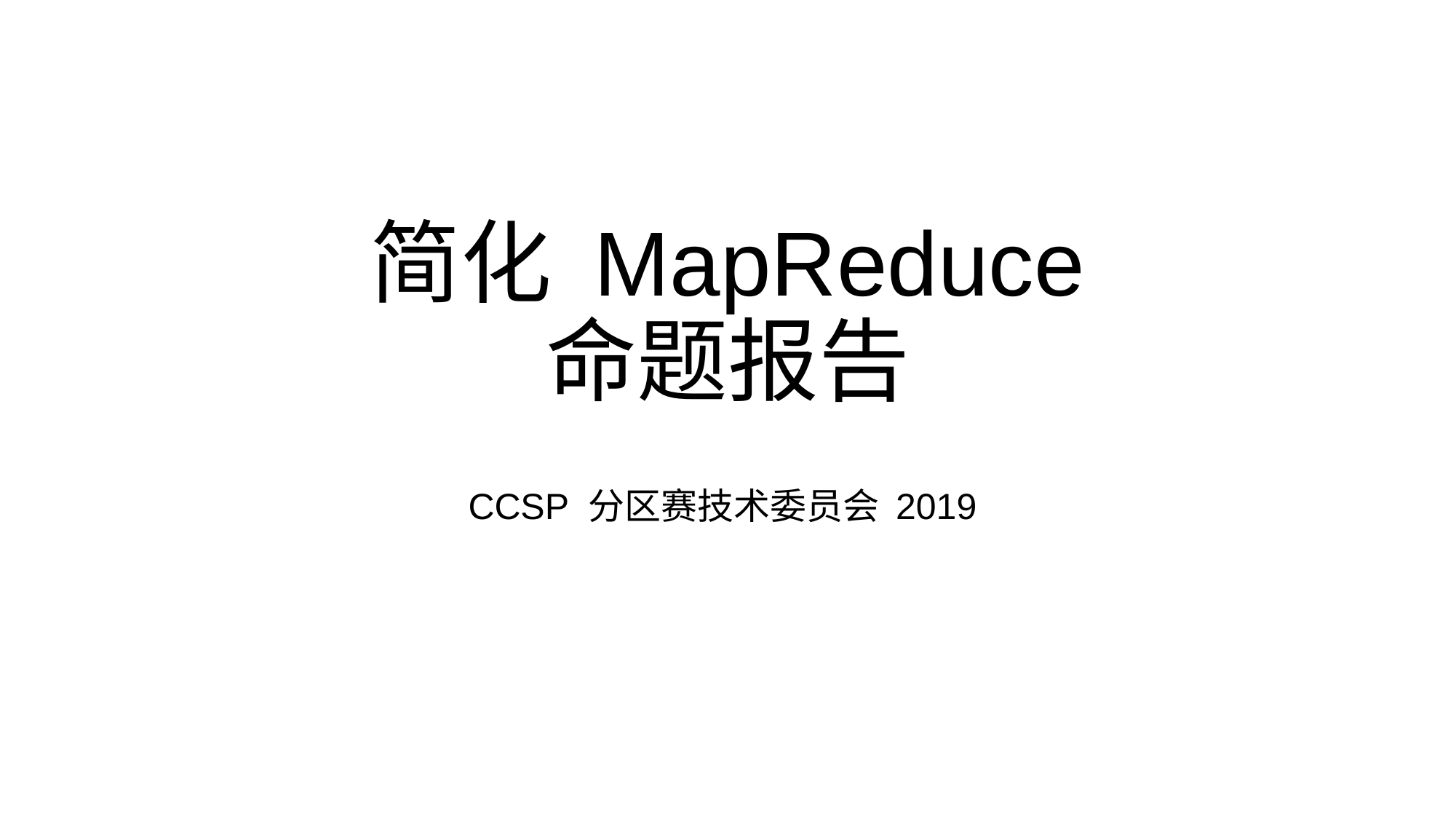

# 简化 MapReduce 命题报告
CCSP 分区赛技术委员会 2019